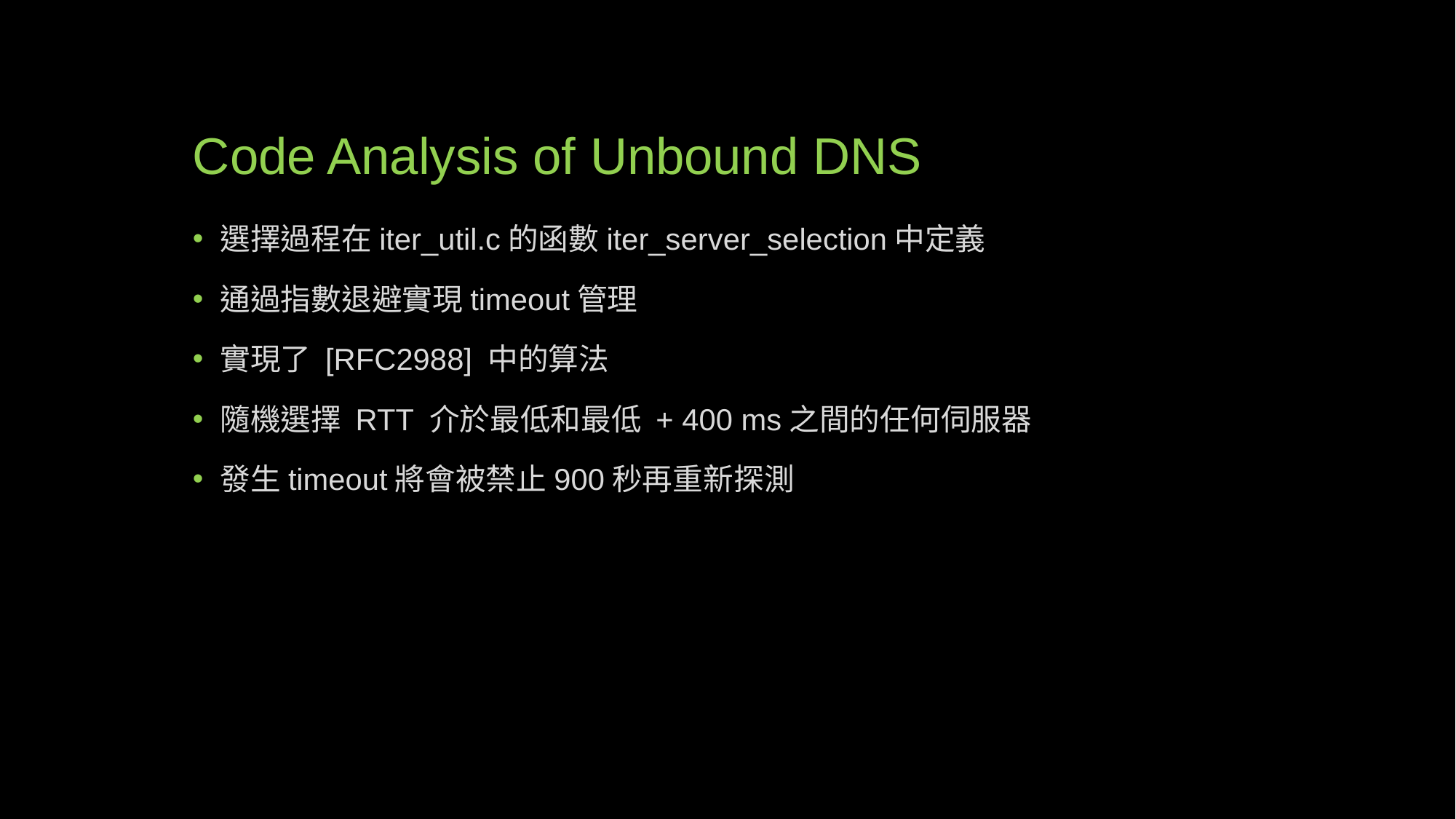

# Code Analysis of Unbound DNS
選擇過程在iter_util.c的函數iter_server_selection中定義
通過指數退避實現timeout管理
實現了 [RFC2988] 中的算法
隨機選擇 RTT 介於最低和最低 + 400 ms之間的任何伺服器
發生timeout將會被禁止900秒再重新探測